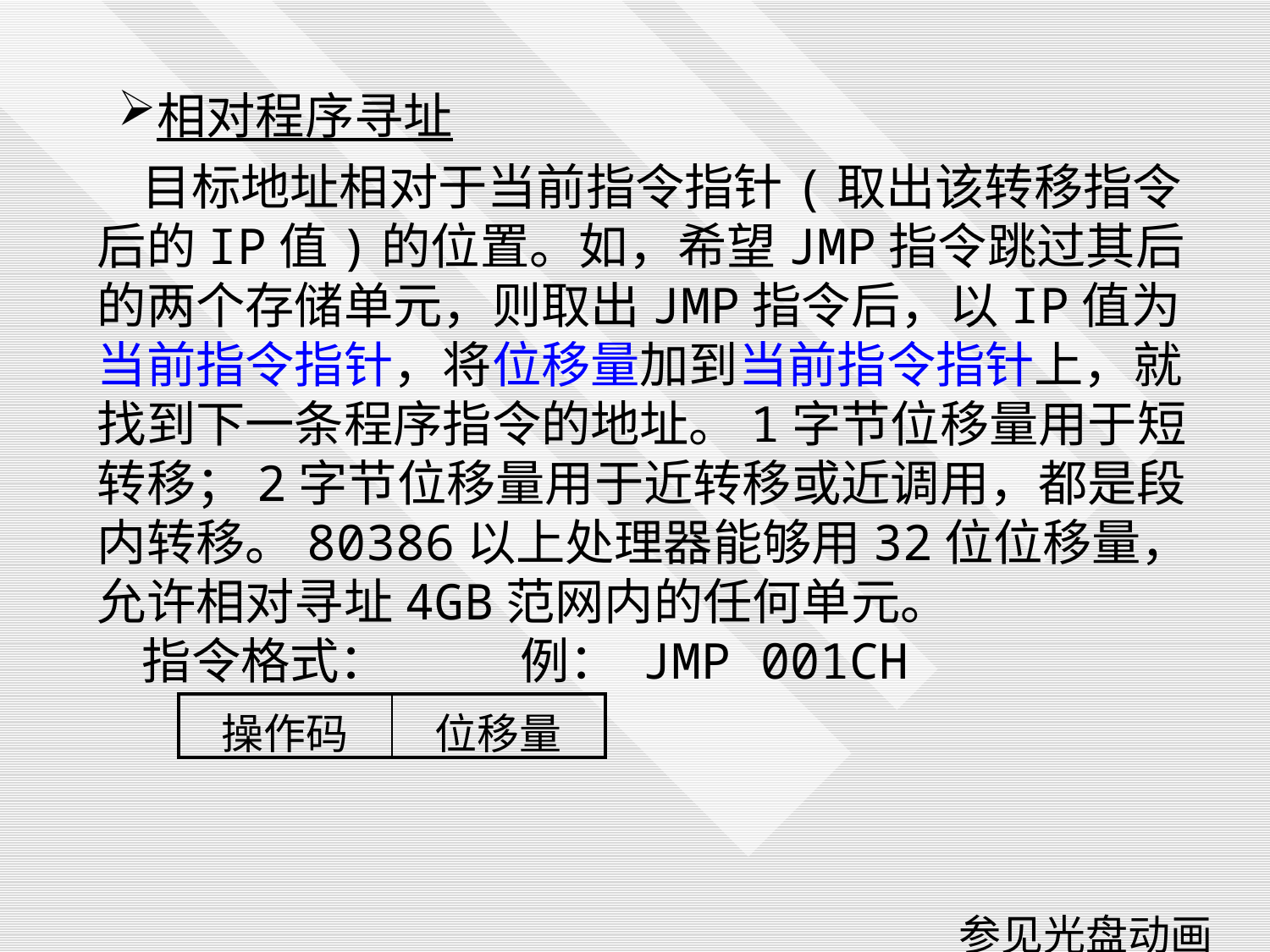

相对程序寻址
   目标地址相对于当前指令指针(取出该转移指令后的IP值)的位置。如，希望JMP指令跳过其后的两个存储单元，则取出JMP指令后，以IP值为当前指令指针，将位移量加到当前指令指针上，就找到下一条程序指令的地址。1字节位移量用于短转移；2字节位移量用于近转移或近调用，都是段内转移。80386以上处理器能够用32位位移量，允许相对寻址4GB范网内的任何单元。
   指令格式：            例： JMP 001CH

参见光盘动画
| 操作码 | 位移量 |
| --- | --- |